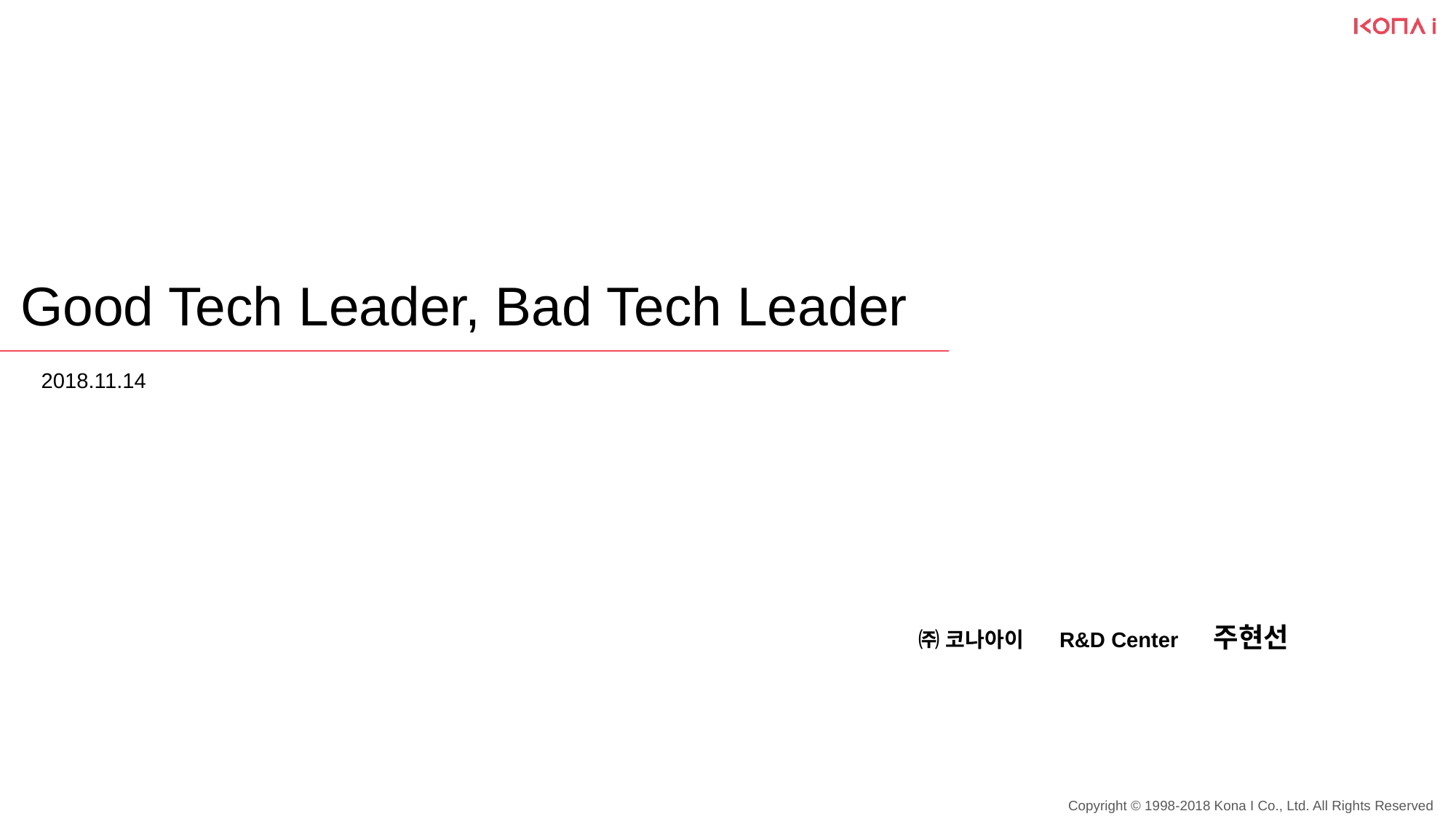

# Good Tech Leader, Bad Tech Leader
2018.11.14

㈜ 코나아이     R&D Center     주현선